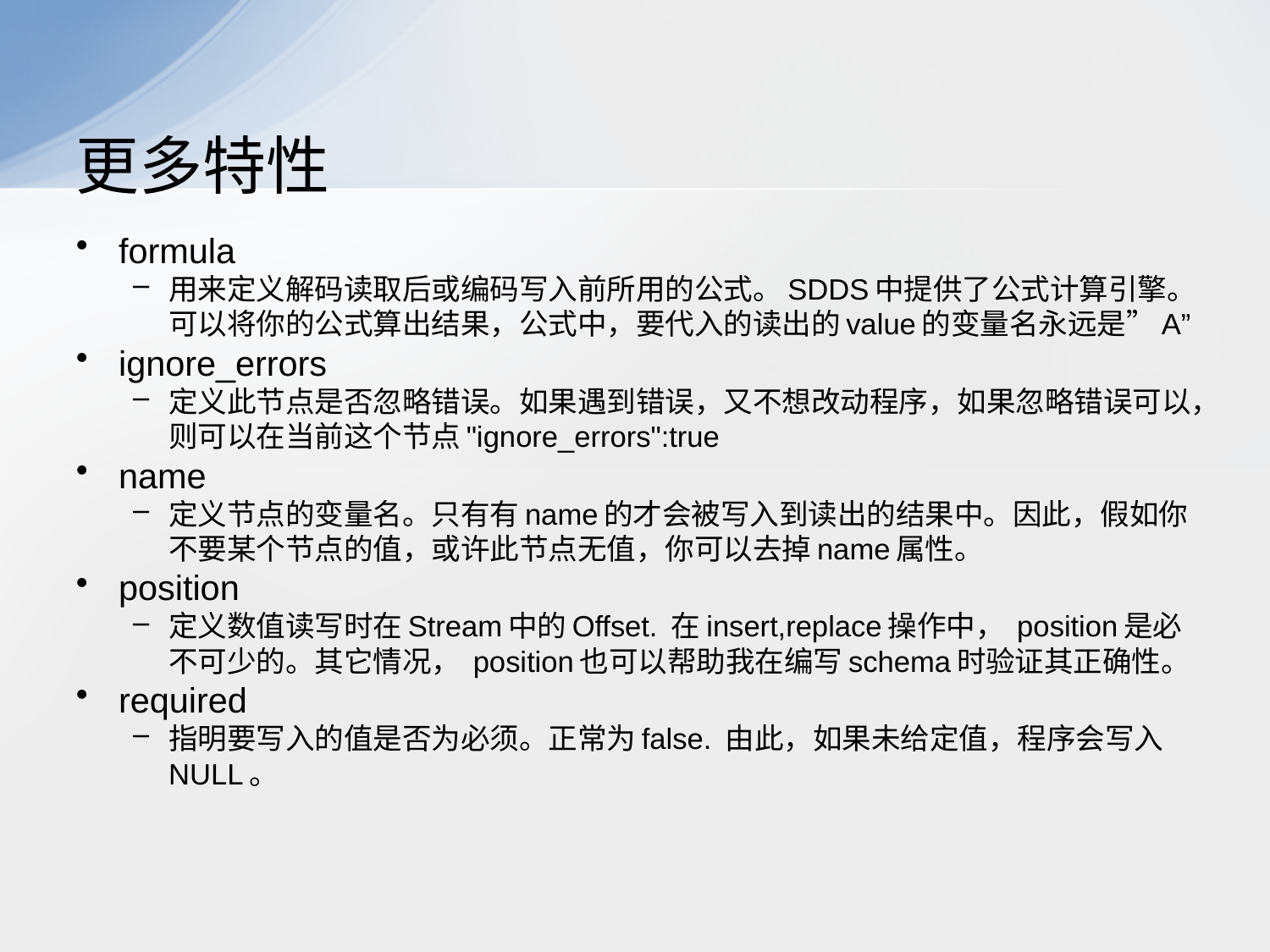

# 更多特性
formula
用来定义解码读取后或编码写入前所用的公式。SDDS中提供了公式计算引擎。可以将你的公式算出结果，公式中，要代入的读出的value的变量名永远是”A”
ignore_errors
定义此节点是否忽略错误。如果遇到错误，又不想改动程序，如果忽略错误可以，则可以在当前这个节点"ignore_errors":true
name
定义节点的变量名。只有有name的才会被写入到读出的结果中。因此，假如你不要某个节点的值，或许此节点无值，你可以去掉name属性。
position
定义数值读写时在Stream中的Offset. 在insert,replace操作中， position是必不可少的。其它情况， position也可以帮助我在编写schema时验证其正确性。
required
指明要写入的值是否为必须。正常为false. 由此，如果未给定值，程序会写入NULL。